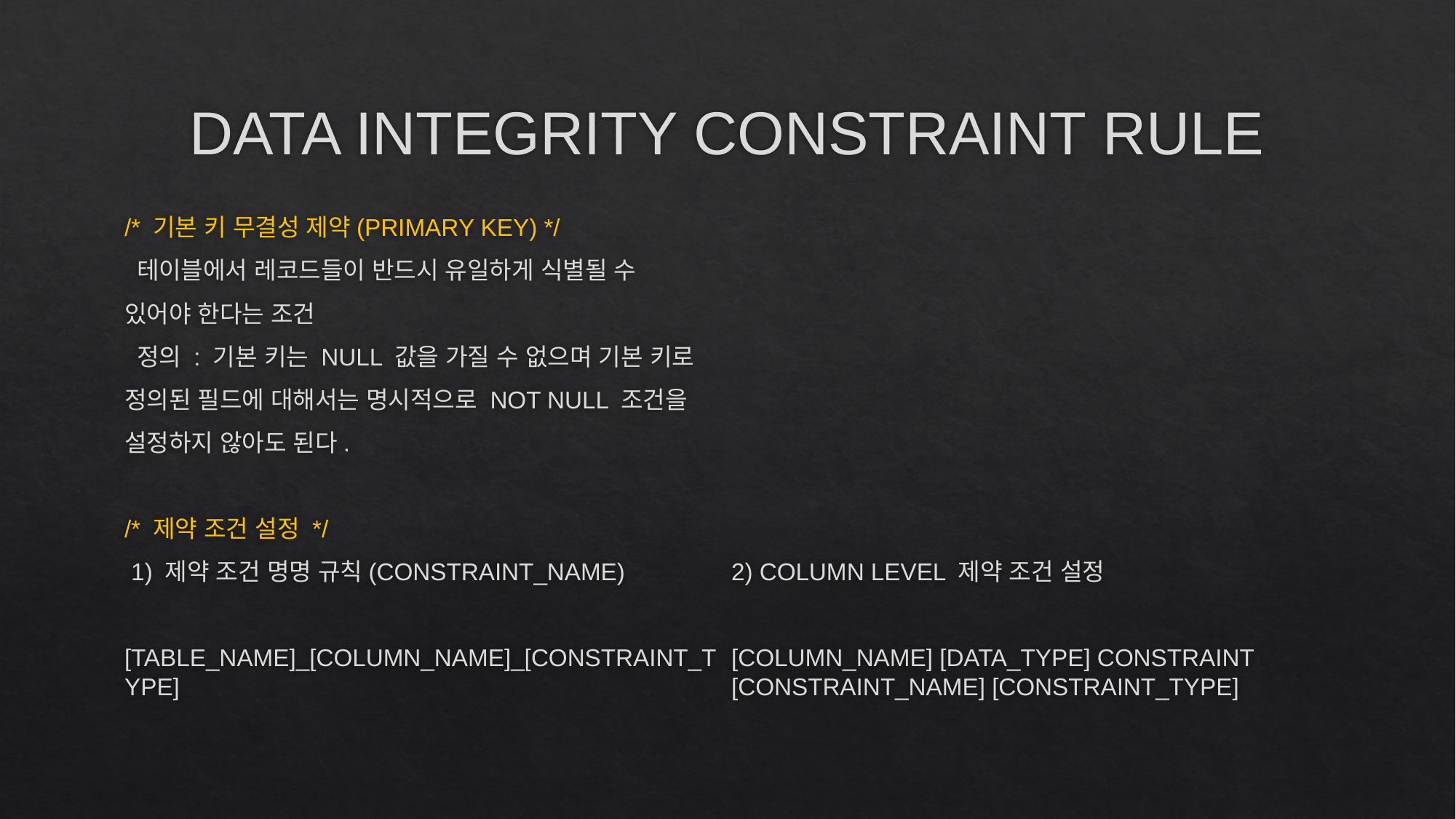

# DATA INTEGRITY CONSTRAINT RULE
/* 기본 키 무결성 제약(PRIMARY KEY) */
 테이블에서 레코드들이 반드시 유일하게 식별될 수
있어야 한다는 조건
 정의 : 기본 키는 NULL 값을 가질 수 없으며 기본 키로
정의된 필드에 대해서는 명시적으로 NOT NULL 조건을
설정하지 않아도 된다.

/* 제약 조건 설정 */
 1) 제약 조건 명명 규칙(CONSTRAINT_NAME)

[TABLE_NAME]_[COLUMN_NAME]_[CONSTRAINT_TYPE]

2) COLUMN LEVEL 제약 조건 설정

[COLUMN_NAME] [DATA_TYPE] CONSTRAINT [CONSTRAINT_NAME] [CONSTRAINT_TYPE]